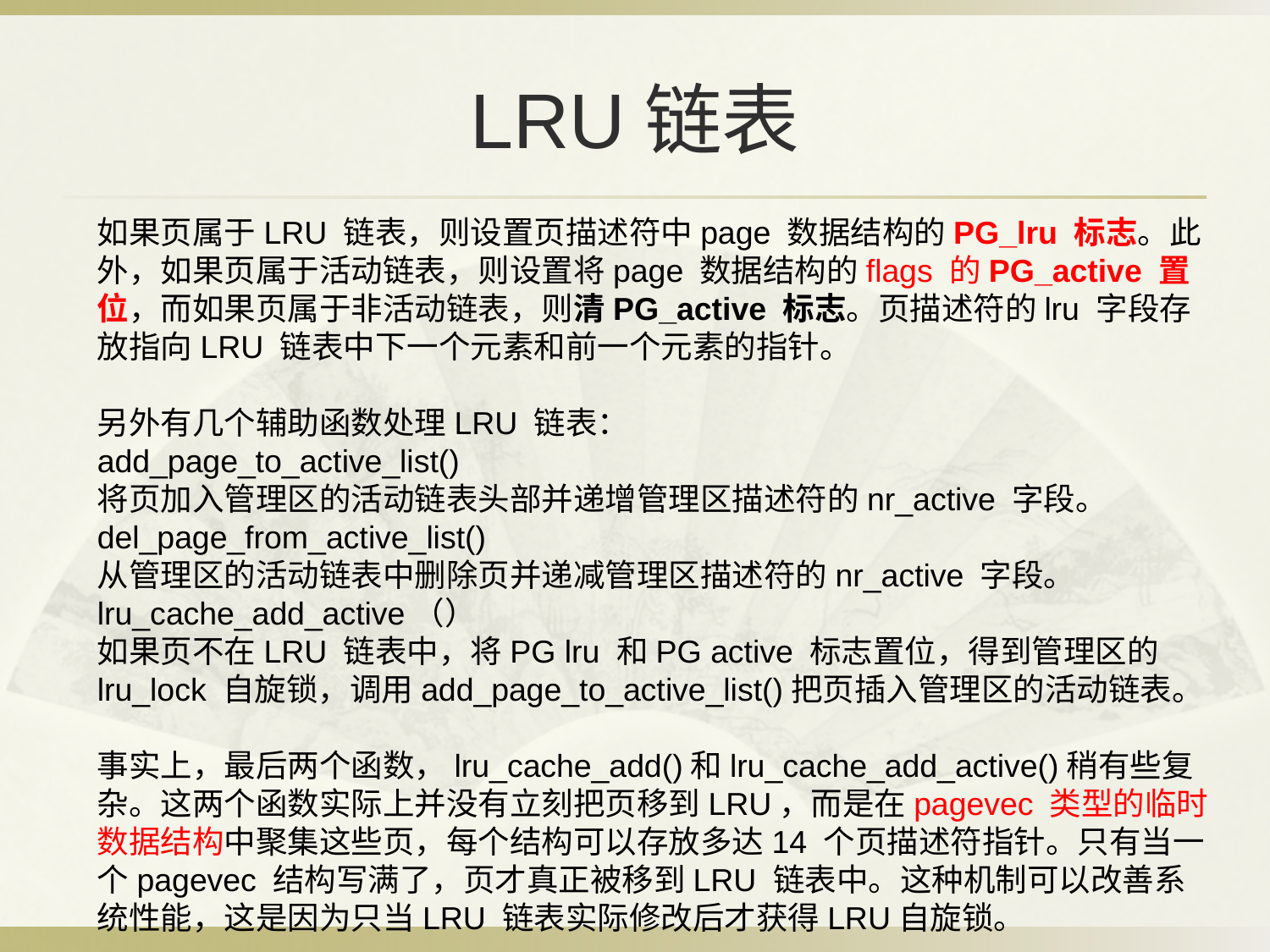

BBAAD9C20180234D78810CEA56E0B6D0E2B9B20918E83B70A6D98F34B1082BBC3B4CB53861613B0222C92008C846A8EC6DF921DA91D02BB11B4DC25E387E20DC24F5093D372C66F764BF29976F2244E727F1E0367CA8D314A8D6A1982F006CC8D8F62991BE0
# LRU链表
如果页属于LRU 链表，则设置页描述符中page 数据结构的PG_lru 标志。此外，如果页属于活动链表，则设置将page 数据结构的flags 的PG_active 置位，而如果页属于非活动链表，则清PG_active 标志。页描述符的lru 字段存放指向LRU 链表中下一个元素和前一个元素的指针。

另外有几个辅助函数处理LRU 链表：
add_page_to_active_list()
将页加入管理区的活动链表头部并递增管理区描述符的nr_active 字段。
del_page_from_active_list()
从管理区的活动链表中删除页并递减管理区描述符的nr_active 字段。
lru_cache_add_active（）
如果页不在LRU 链表中，将PG lru 和PG active 标志置位，得到管理区的lru_lock 自旋锁，调用add_page_to_active_list()把页插入管理区的活动链表。

事实上，最后两个函数，lru_cache_add()和lru_cache_add_active()稍有些复杂。这两个函数实际上并没有立刻把页移到LRU，而是在pagevec 类型的临时数据结构中聚集这些页，每个结构可以存放多达14 个页描述符指针。只有当一个pagevec 结构写满了，页才真正被移到LRU 链表中。这种机制可以改善系统性能，这是因为只当LRU 链表实际修改后才获得LRU自旋锁。